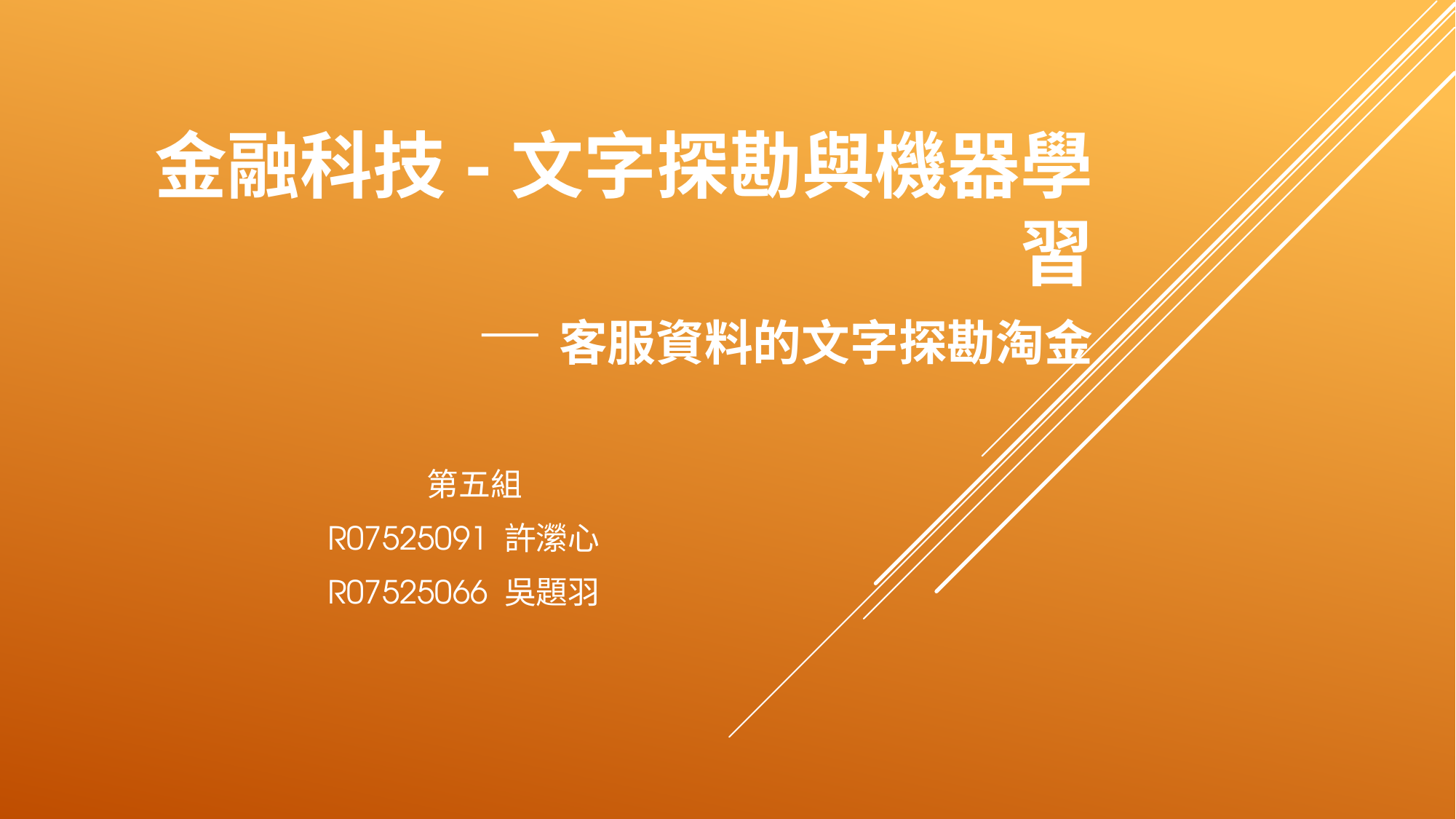

# 金融科技-文字探勘與機器學習 — 客服資料的文字探勘淘金
  第五組
R07525091 許瀠心
R07525066 吳題羽